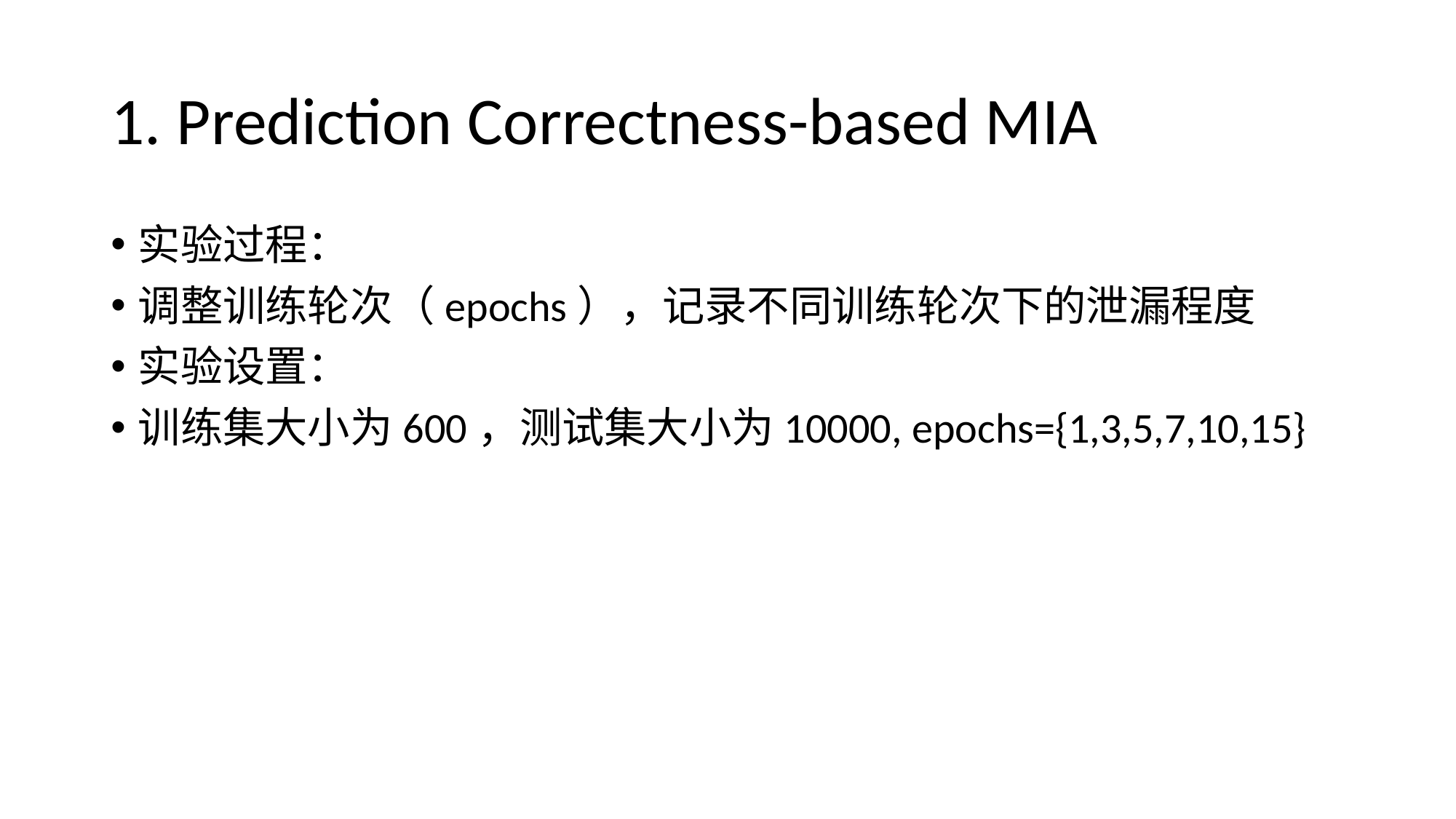

# 1. Prediction Correctness-based MIA
实验过程：
调整训练轮次（epochs），记录不同训练轮次下的泄漏程度
实验设置：
训练集大小为600，测试集大小为10000, epochs={1,3,5,7,10,15}